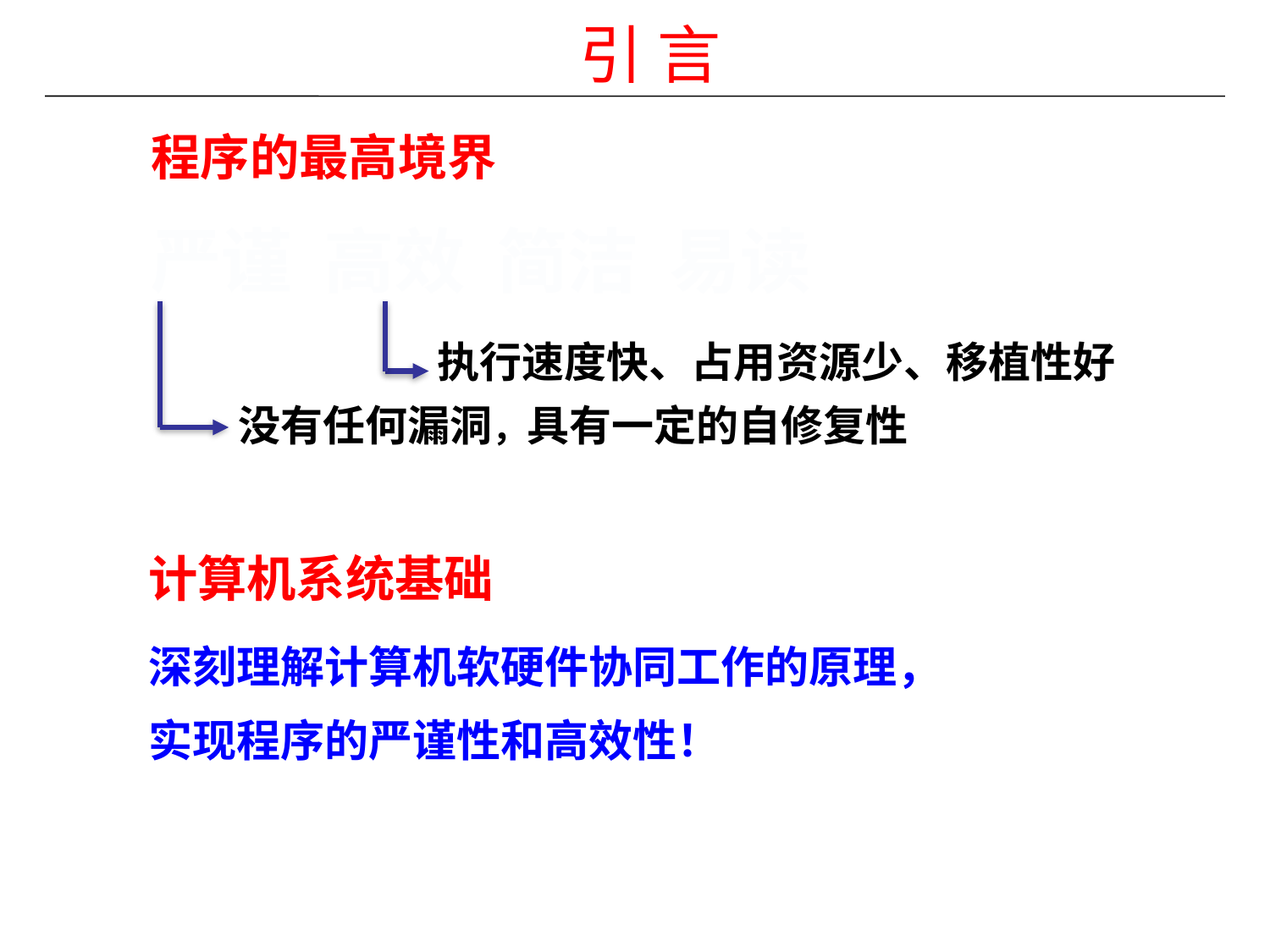

引 言
程序的最高境界
严谨  高效  简洁  易读
执行速度快、占用资源少、移植性好
没有任何漏洞，具有一定的自修复性
计算机系统基础
深刻理解计算机软硬件协同工作的原理，
实现程序的严谨性和高效性！